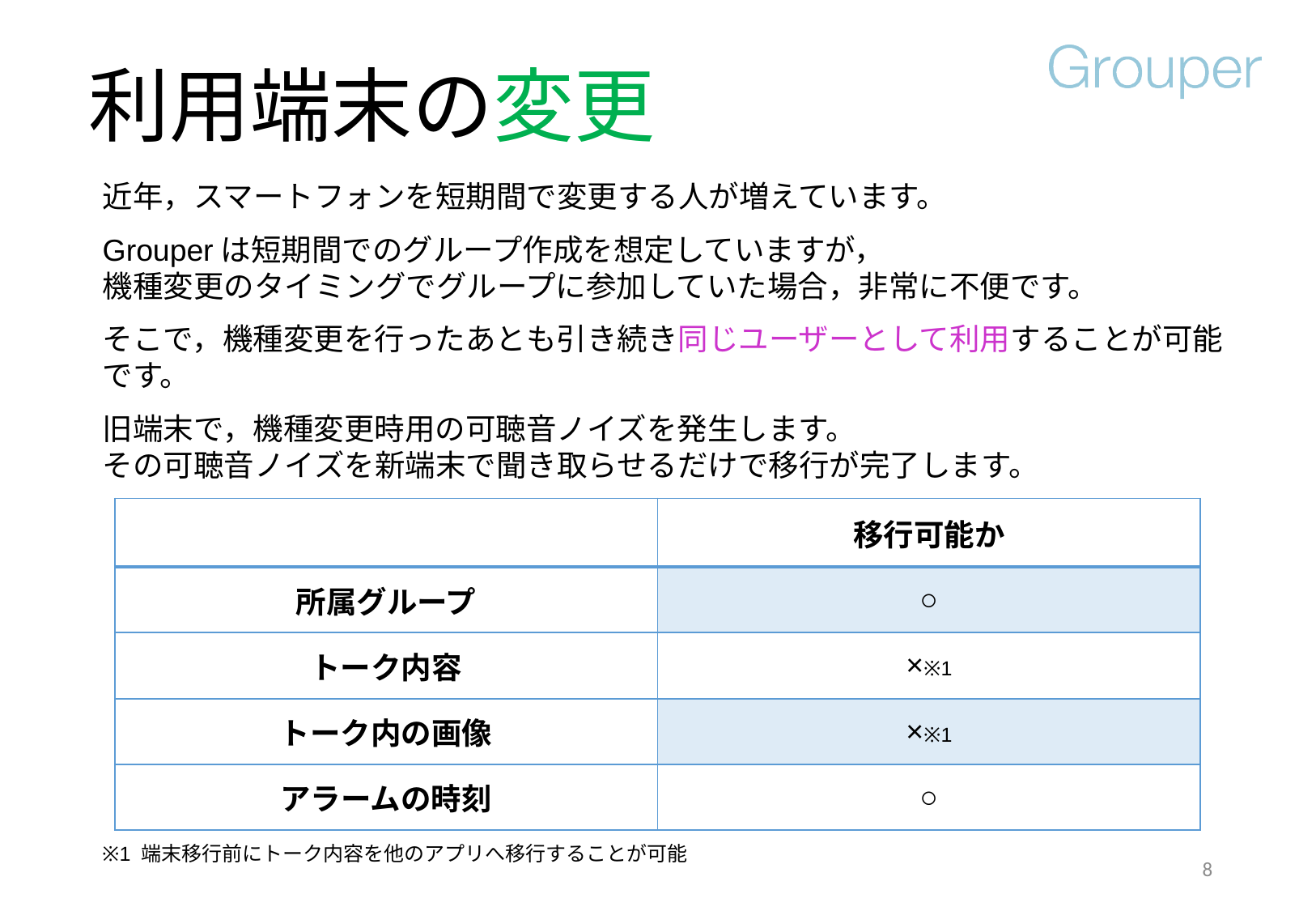

# 利用端末の変更
近年，スマートフォンを短期間で変更する人が増えています。
Grouperは短期間でのグループ作成を想定していますが，
機種変更のタイミングでグループに参加していた場合，非常に不便です。
そこで，機種変更を行ったあとも引き続き同じユーザーとして利用することが可能です。
旧端末で，機種変更時用の可聴音ノイズを発生します。
その可聴音ノイズを新端末で聞き取らせるだけで移行が完了します。

|  | 移行可能か |
| --- | --- |
| 所属グループ | ○ |
| トーク内容 | ×※1 |
| トーク内の画像 | ×※1 |
| アラームの時刻 | ○ |
※1 端末移行前にトーク内容を他のアプリへ移行することが可能
8